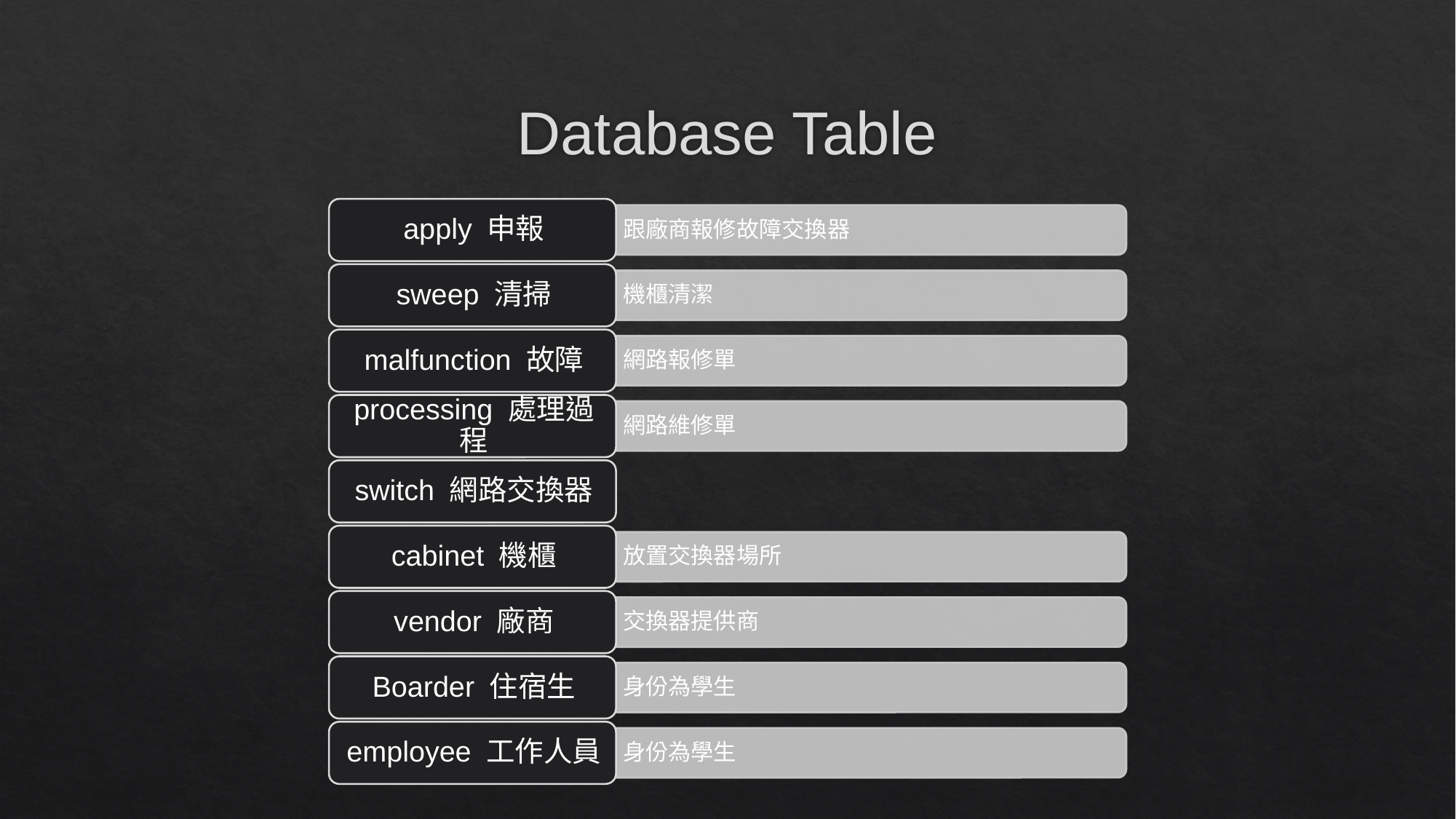

# Database Table
跟廠商報修故障交換器
apply 申報
機櫃清潔
sweep 清掃
網路報修單
malfunction 故障
網路維修單
processing 處理過程
switch 網路交換器
放置交換器場所
cabinet 機櫃
交換器提供商
vendor 廠商
身份為學生
Boarder 住宿生
身份為學生
employee 工作人員